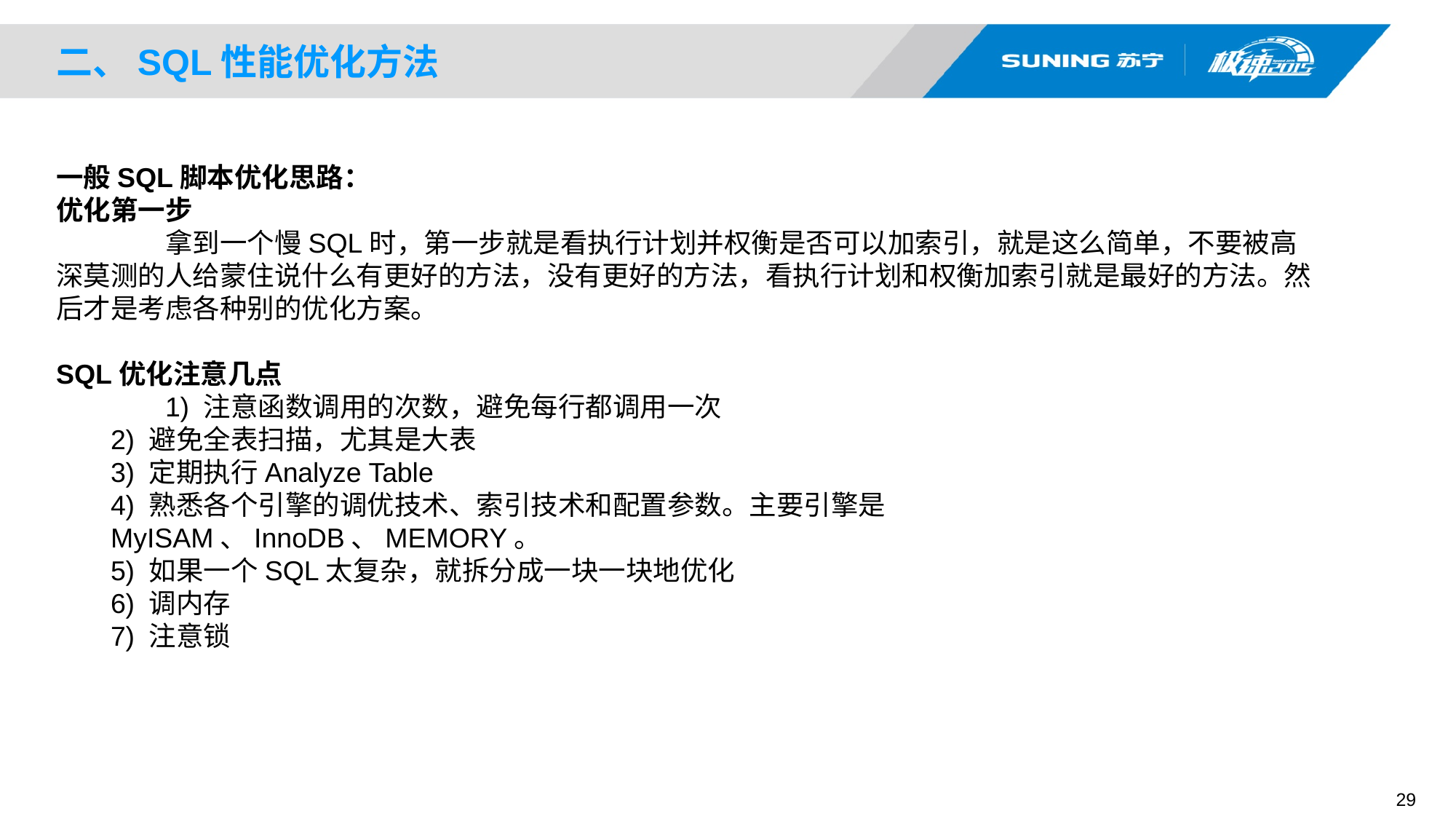

# 二、SQL性能优化方法
一般SQL脚本优化思路：
优化第一步
	拿到一个慢SQL时，第一步就是看执行计划并权衡是否可以加索引，就是这么简单，不要被高深莫测的人给蒙住说什么有更好的方法，没有更好的方法，看执行计划和权衡加索引就是最好的方法。然后才是考虑各种别的优化方案。

SQL优化注意几点
	1) 注意函数调用的次数，避免每行都调用一次
2) 避免全表扫描，尤其是大表
3) 定期执行Analyze Table
4) 熟悉各个引擎的调优技术、索引技术和配置参数。主要引擎是MyISAM、InnoDB、MEMORY。
5) 如果一个SQL太复杂，就拆分成一块一块地优化
6) 调内存
7) 注意锁